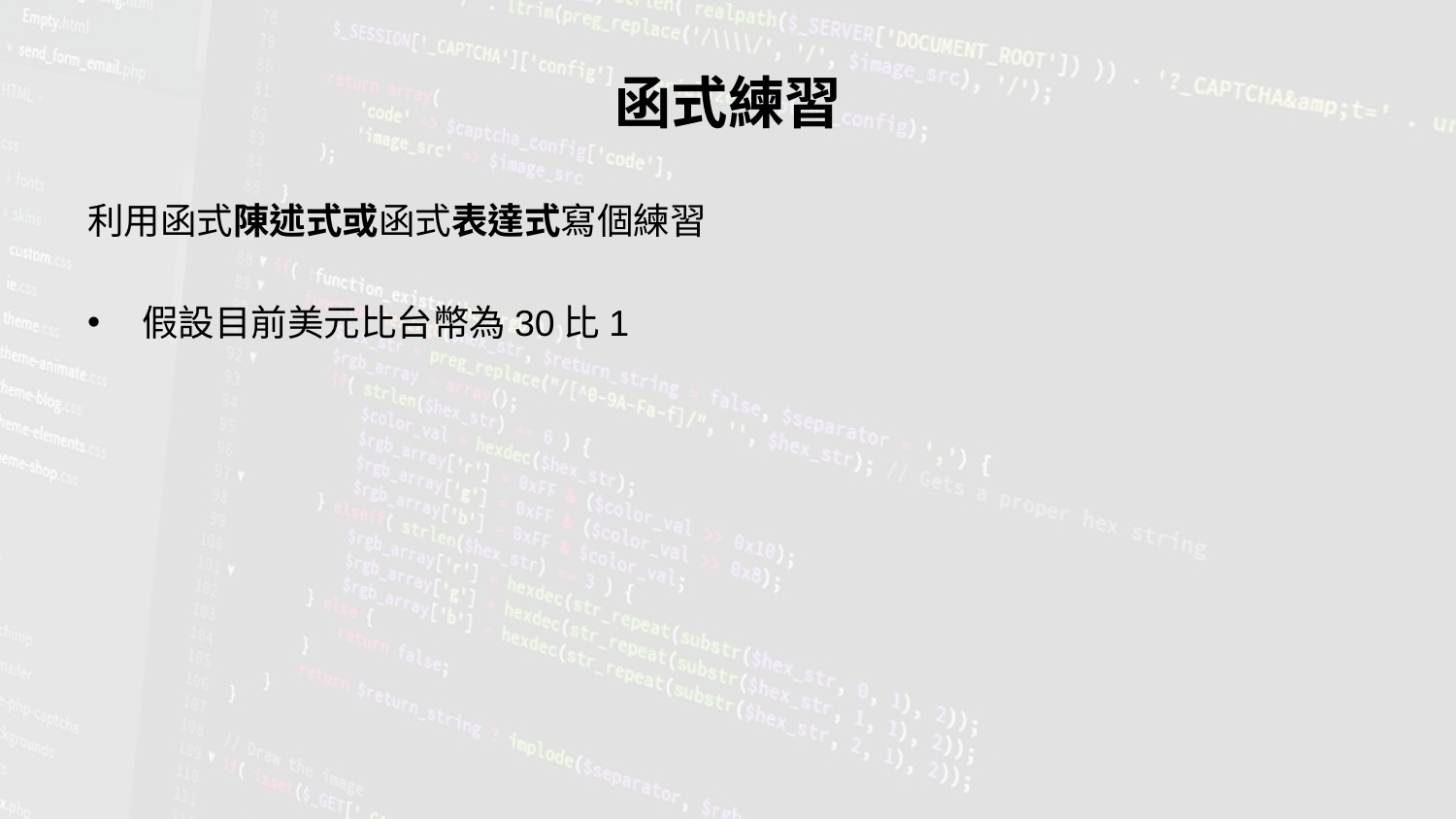

# 函式練習
利用函式陳述式或函式表達式寫個練習

假設目前美元比台幣為30比1